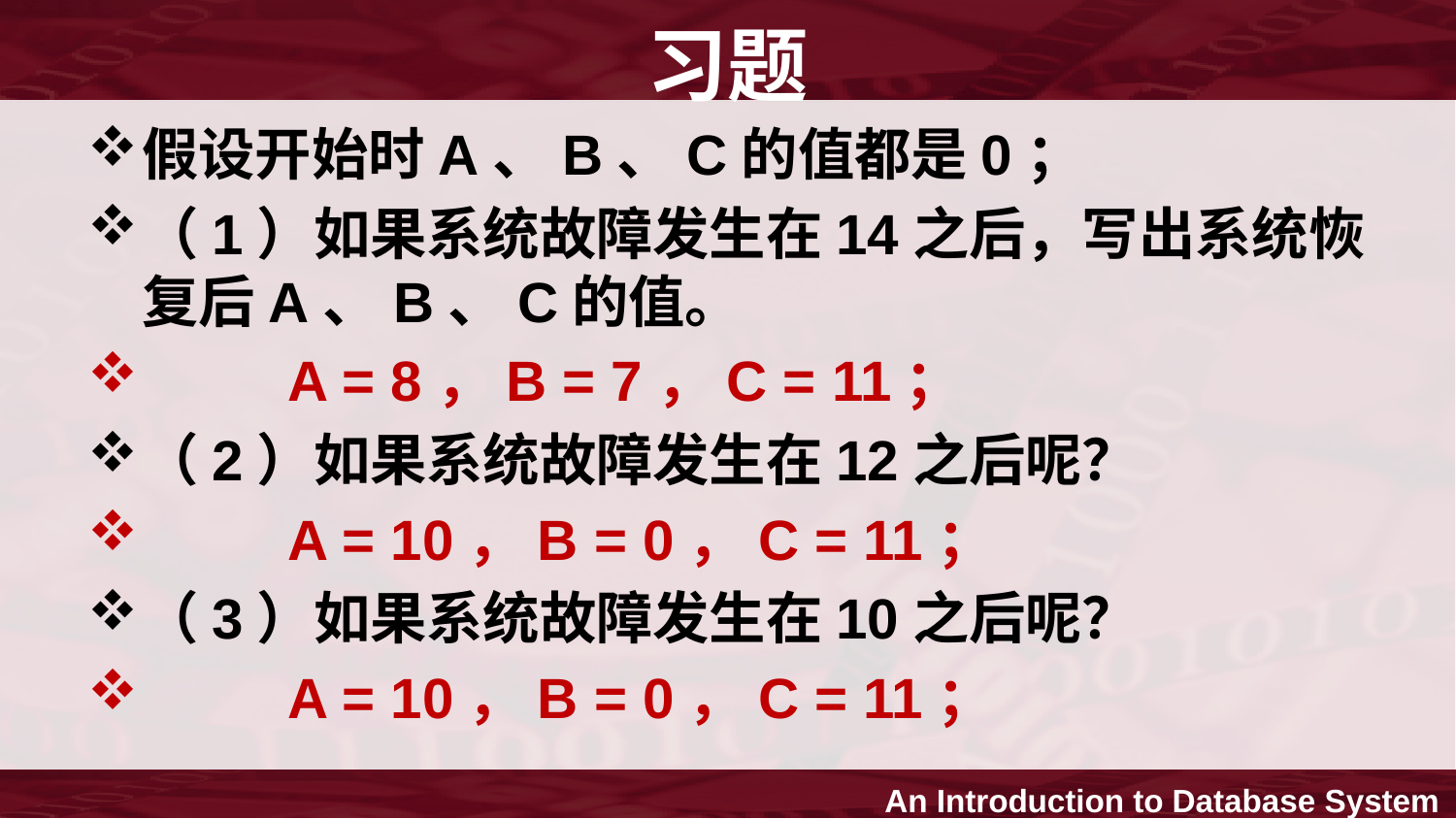

# 习题
假设开始时A、B、C的值都是0；
（1）如果系统故障发生在14之后，写出系统恢复后A、B、C的值。
	A = 8，B = 7，C = 11；
（2）如果系统故障发生在12之后呢？
	A = 10，B = 0，C = 11；
（3）如果系统故障发生在10之后呢？
	A = 10，B = 0，C = 11；